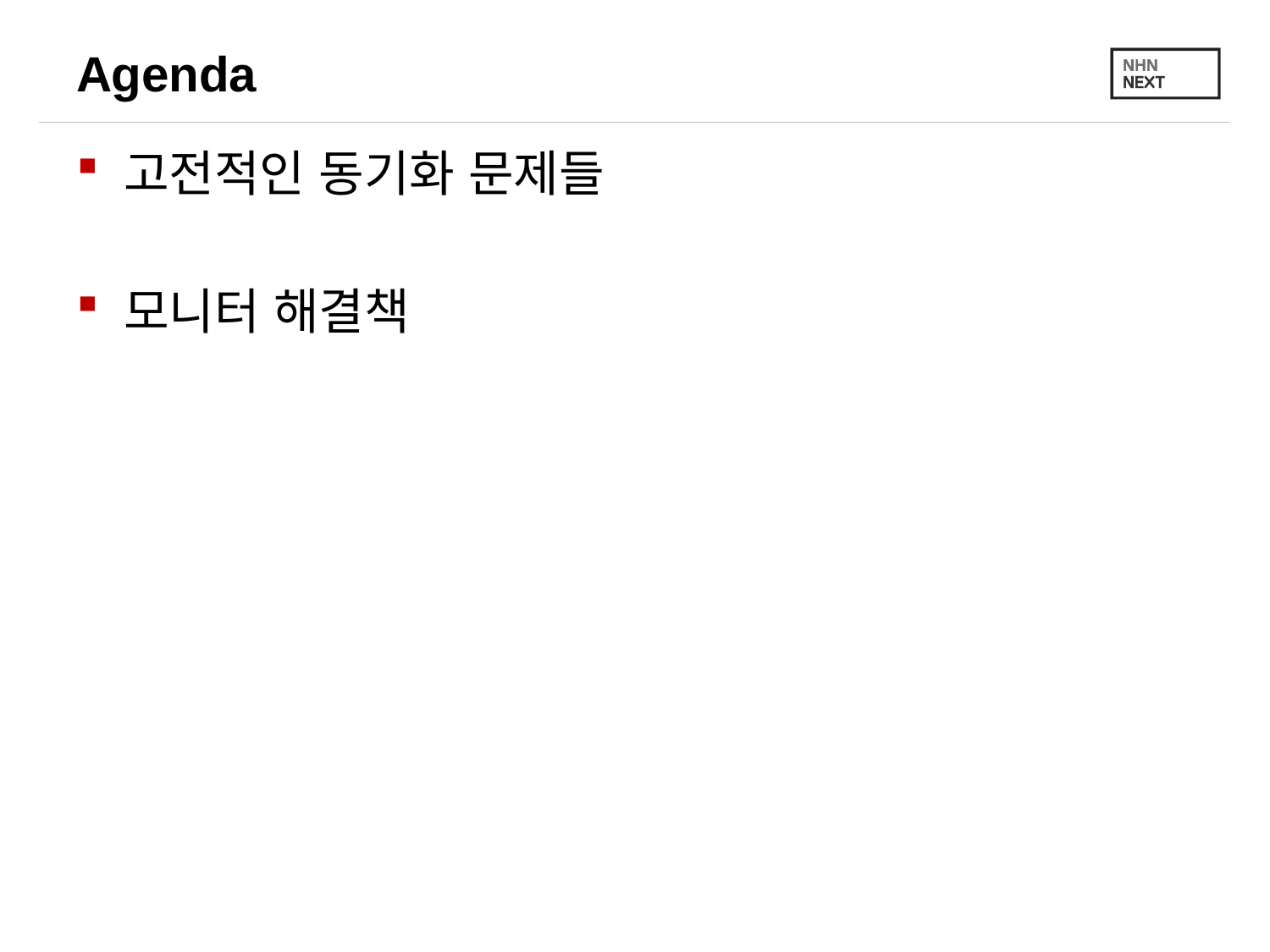

# Agenda
고전적인 동기화 문제들

모니터 해결책